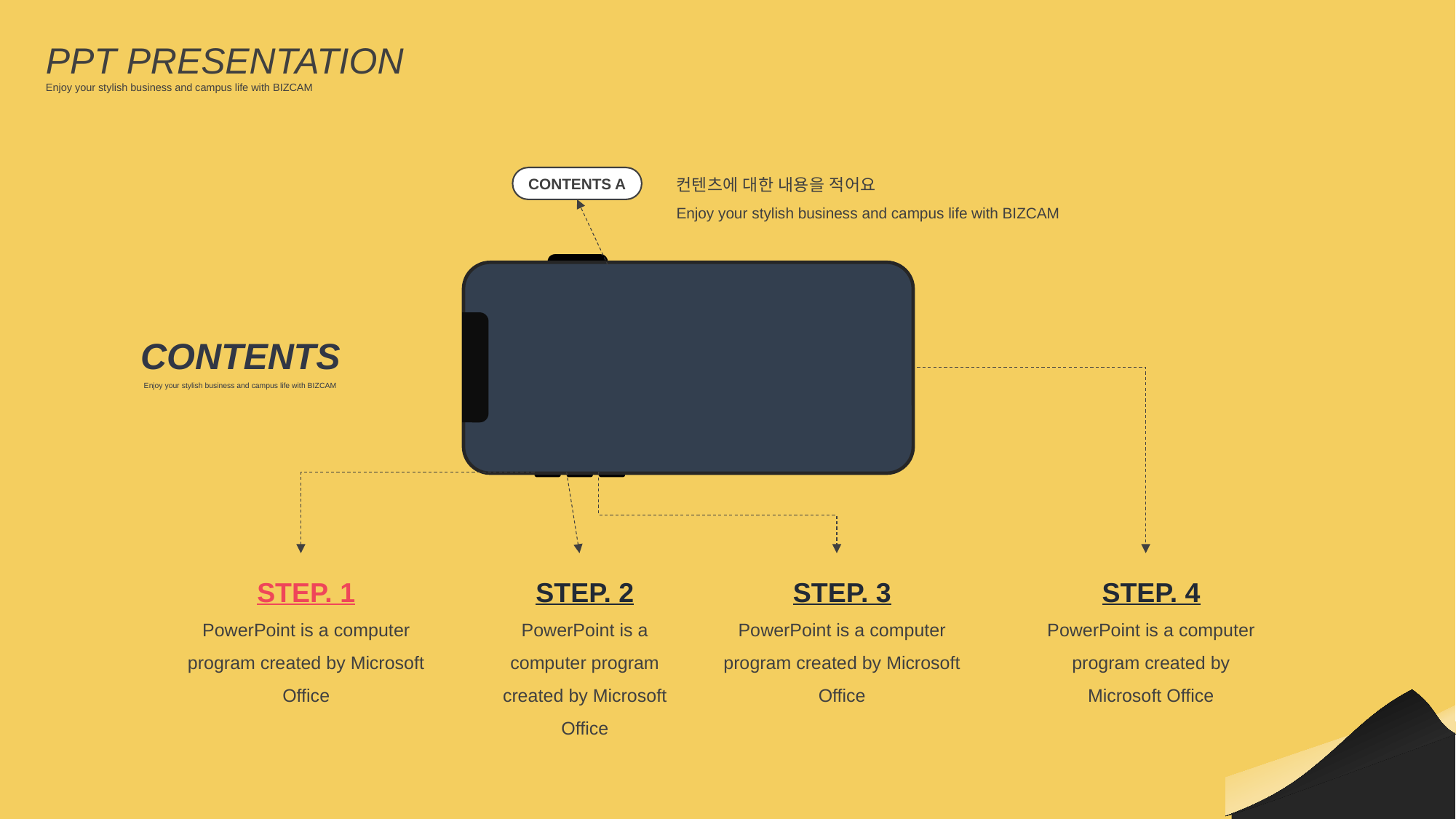

PPT PRESENTATION
Enjoy your stylish business and campus life with BIZCAM

컨텐츠에 대한 내용을 적어요
Enjoy your stylish business and campus life with BIZCAM
CONTENTS A
CONTENTS
Enjoy your stylish business and campus life with BIZCAM
STEP. 1
PowerPoint is a computer program created by Microsoft Office
STEP. 2
PowerPoint is a computer program created by Microsoft Office
STEP. 3
PowerPoint is a computer program created by Microsoft Office
STEP. 4
PowerPoint is a computer program created by Microsoft Office